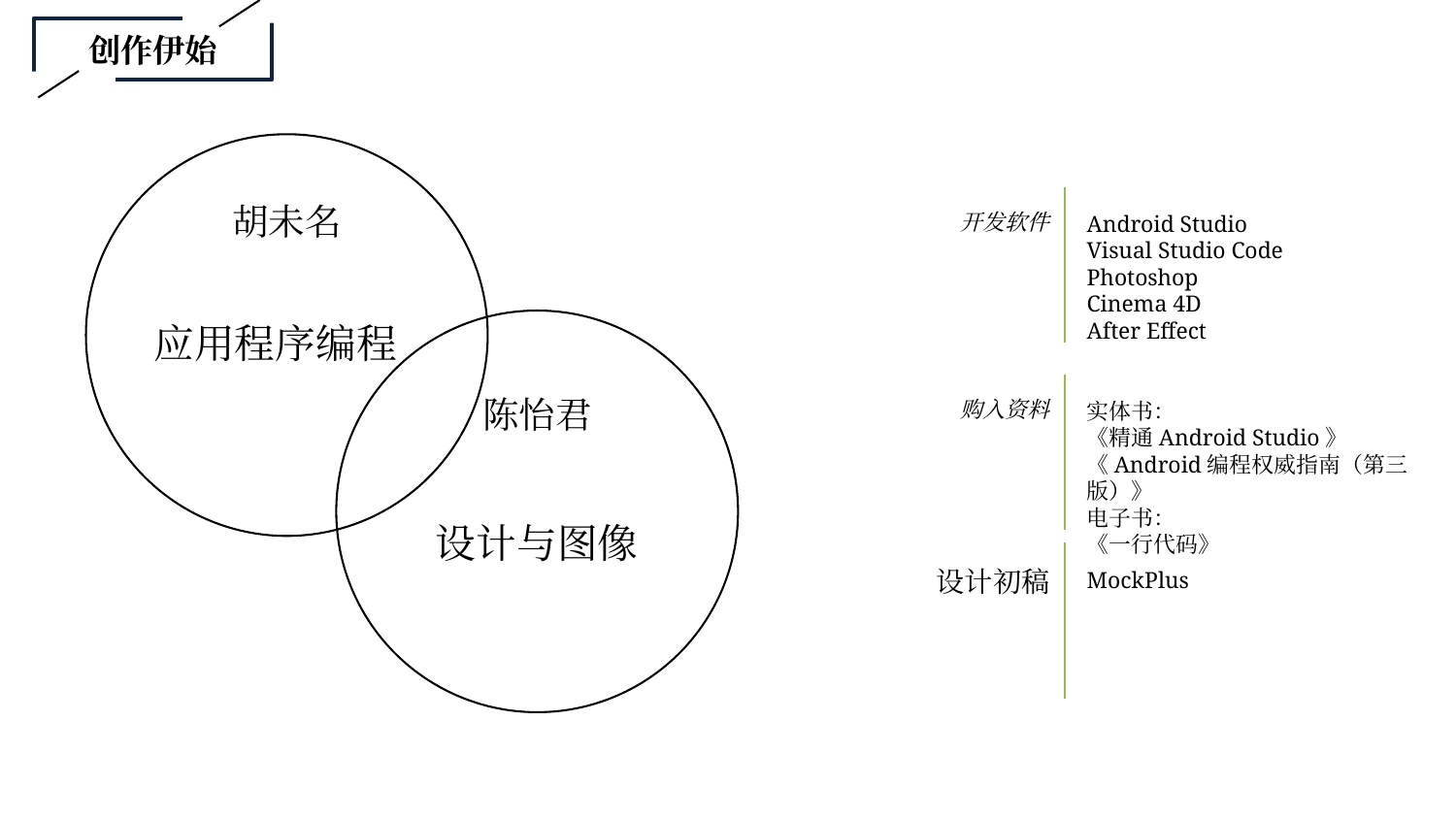

创作伊始

胡未名
应用程序编程

开发软件
Android Studio
Visual Studio Code
Photoshop
Cinema 4D
After Effect

陈怡君
设计与图像
购入资料
实体书：
《精通Android Studio》
《Android编程权威指南（第三版）》
电子书：
《一行代码》
设计初稿
MockPlus